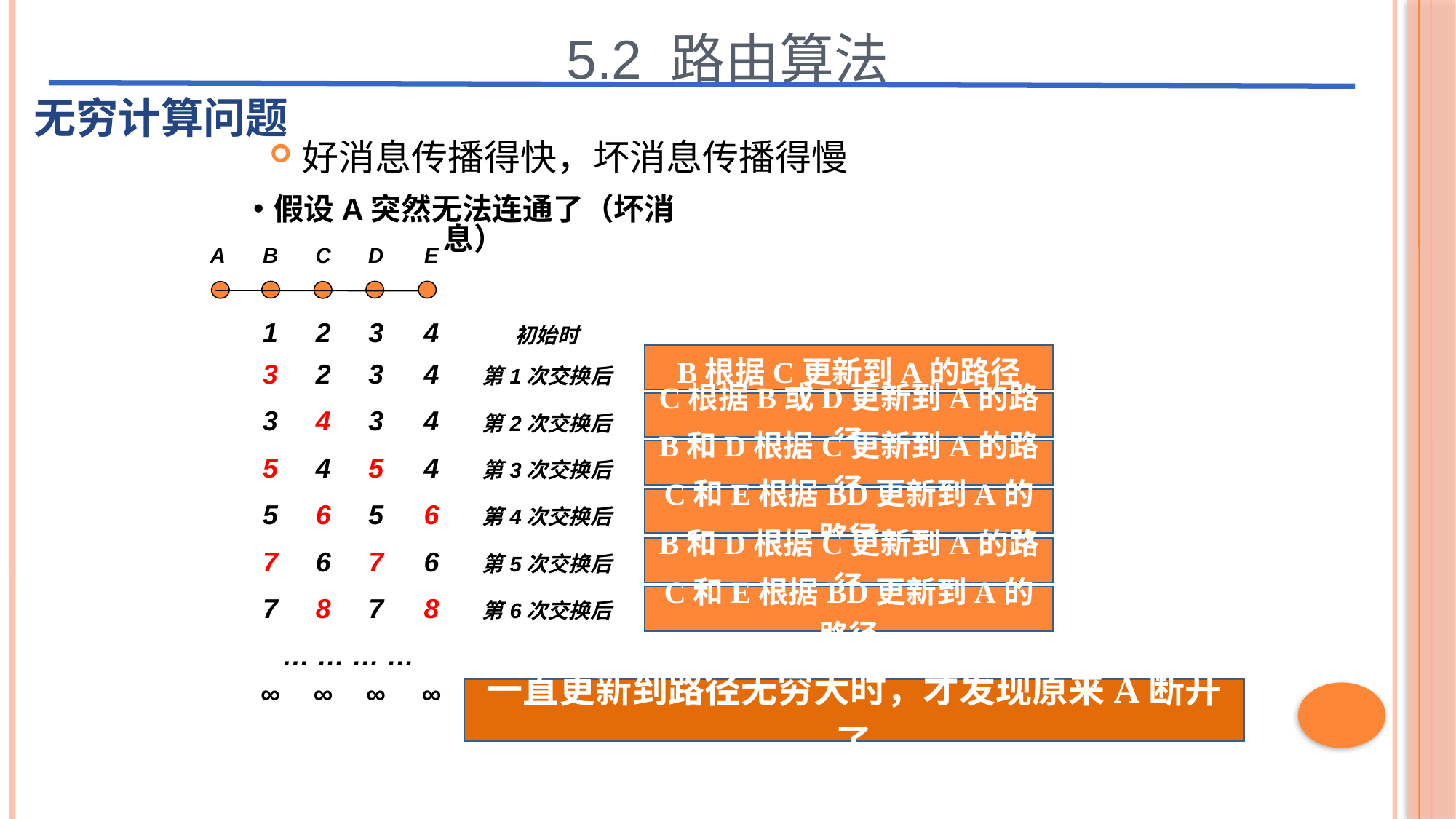

5.2 路由算法
无穷计算问题
好消息传播得快，坏消息传播得慢
假设A突然无法连通了（坏消息）
| A | B | C | D | E |  |
| --- | --- | --- | --- | --- | --- |
|  |  |  |  |  |  |
|  | 1 | 2 | 3 | 4 | 初始时 |
|  | 3 | 2 | 3 | 4 | 第1次交换后 |
|  | 3 | 4 | 3 | 4 | 第2次交换后 |
|  | 5 | 4 | 5 | 4 | 第3次交换后 |
|  | 5 | 6 | 5 | 6 | 第4次交换后 |
|  | 7 | 6 | 7 | 6 | 第5次交换后 |
|  | 7 | 8 | 7 | 8 | 第6次交换后 |
|  | … … … … |  |  |  |  |
|  | ∞ | ∞ | ∞ | ∞ |  |

B根据C更新到A的路径
C根据B或D更新到A的路径
B和D根据C更新到A的路径
C和E根据BD更新到A的路径
B和D根据C更新到A的路径
C和E根据BD更新到A的路径
一直更新到路径无穷大时，才发现原来A断开了